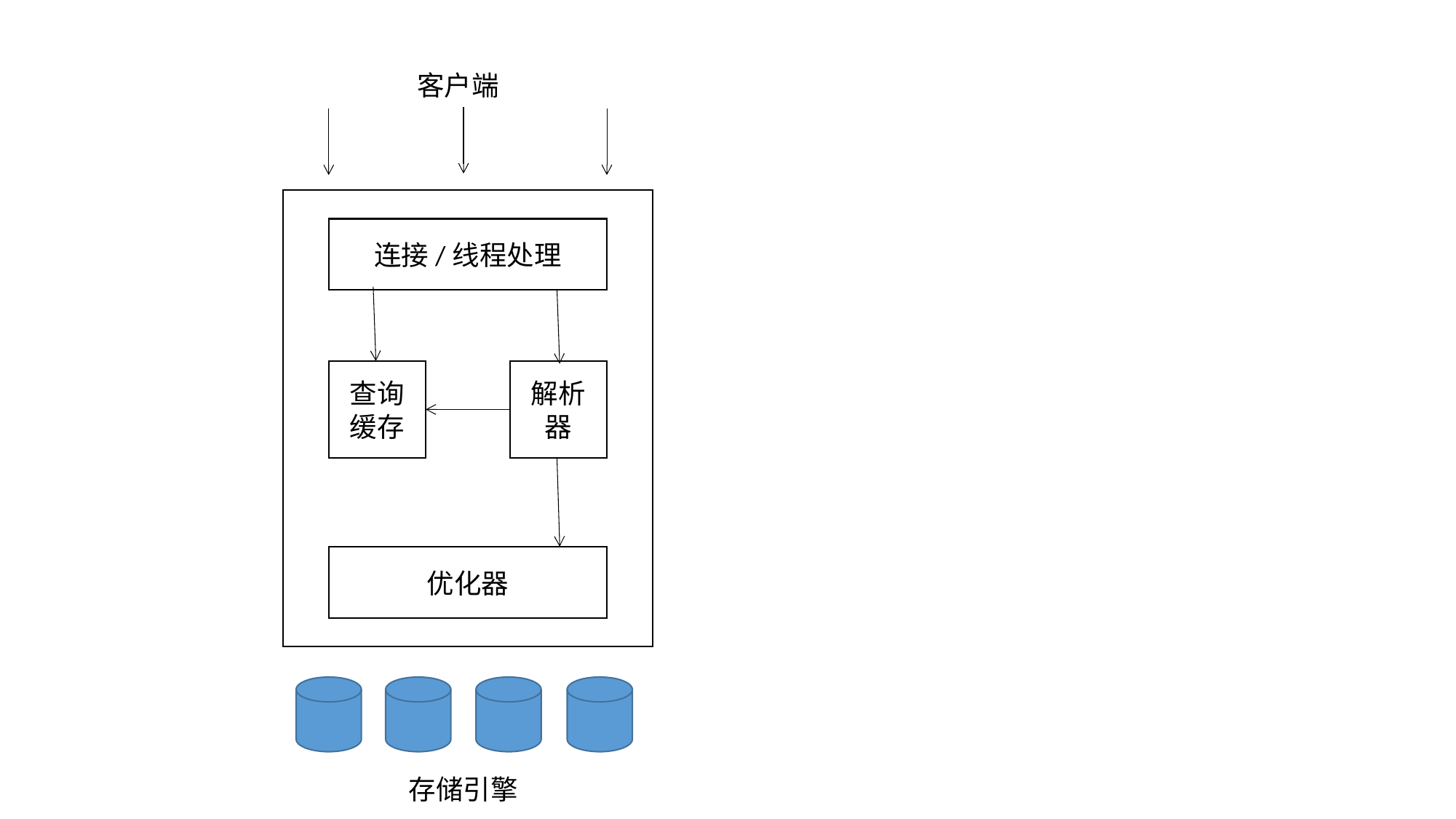

客户端

连接/线程处理
查询
缓存
解析器
优化器

存储引擎